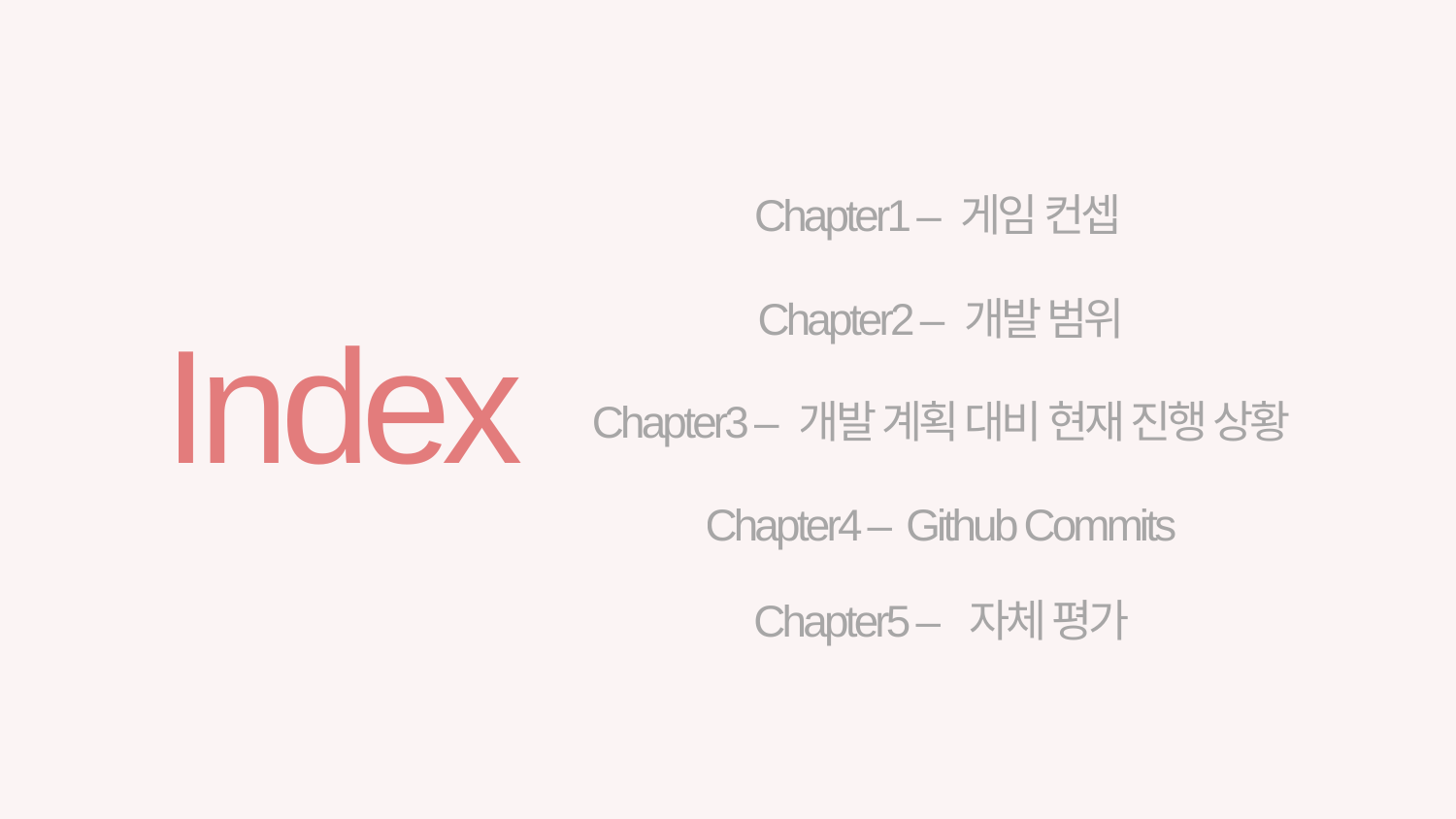

Chapter1 – 게임 컨셉
Chapter2 – 개발 범위
Index
Chapter3 – 개발 계획 대비 현재 진행 상황
Chapter4 –  Github Commits
Chapter5 –  자체 평가